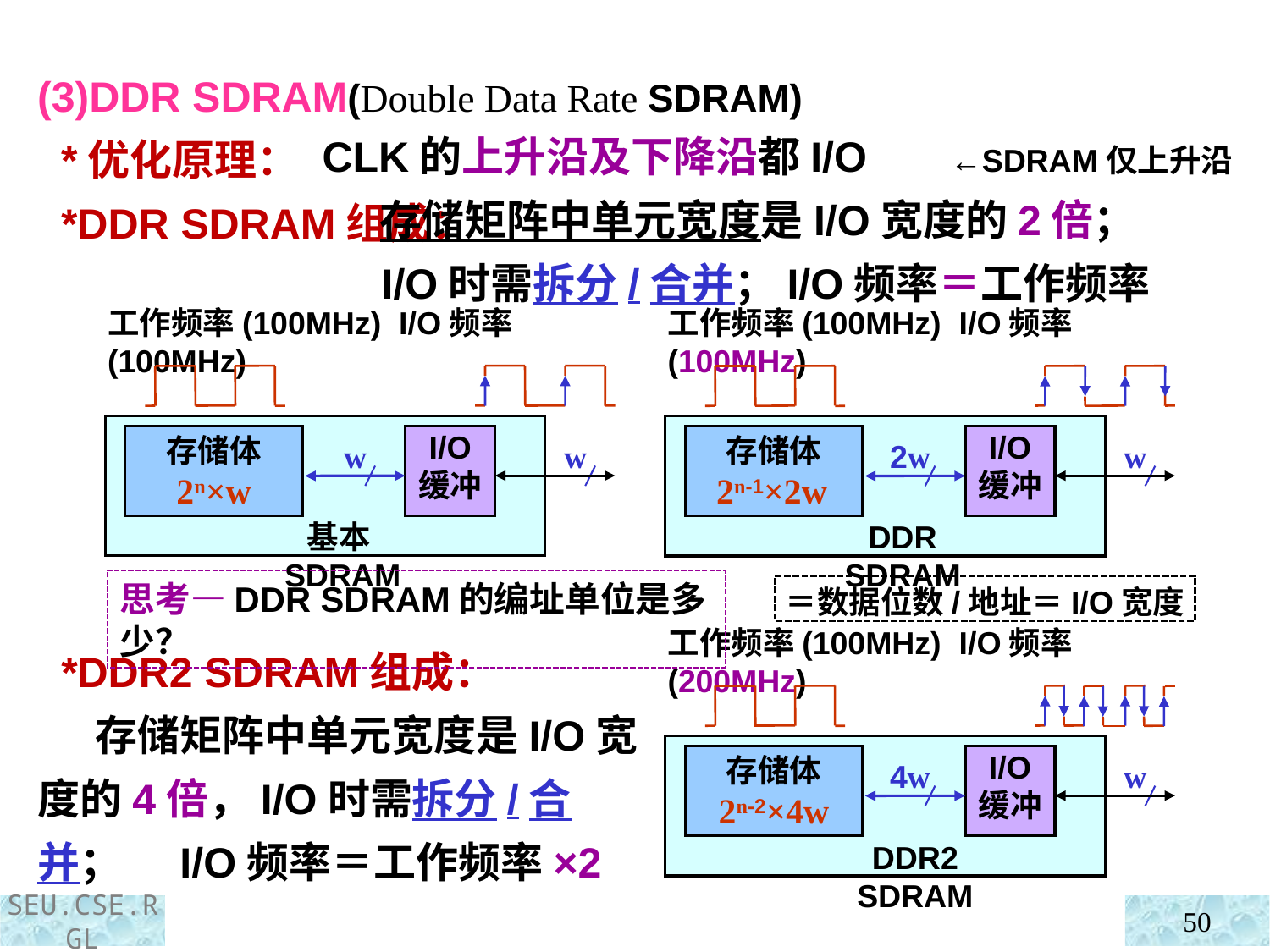

(3)DDR SDRAM(Double Data Rate SDRAM)
  *优化原理：
  *DDR SDRAM组成：
CLK的上升沿及下降沿都I/O       ←SDRAM仅上升沿
     存储矩阵中单元宽度是I/O宽度的2倍；
     I/O时需拆分/合并；I/O频率＝工作频率
工作频率(100MHz)  I/O频率(100MHz)

存储体
2n×w
I/O
缓冲
w
w

基本SDRAM
工作频率(100MHz)  I/O频率(100MHz)

存储体

I/O
缓冲
w

DDR SDRAM
2w
2n-1×2w
思考—DDR SDRAM的编址单位是多少？
＝数据位数/地址＝I/O宽度
  *DDR2 SDRAM组成：
     存储矩阵中单元宽度是I/O宽度的4倍，I/O时需拆分/合并；     I/O频率＝工作频率×2
工作频率(100MHz)  I/O频率(200MHz)

存储体
2n-2×4w
I/O
缓冲
4w
w

DDR2 SDRAM
50